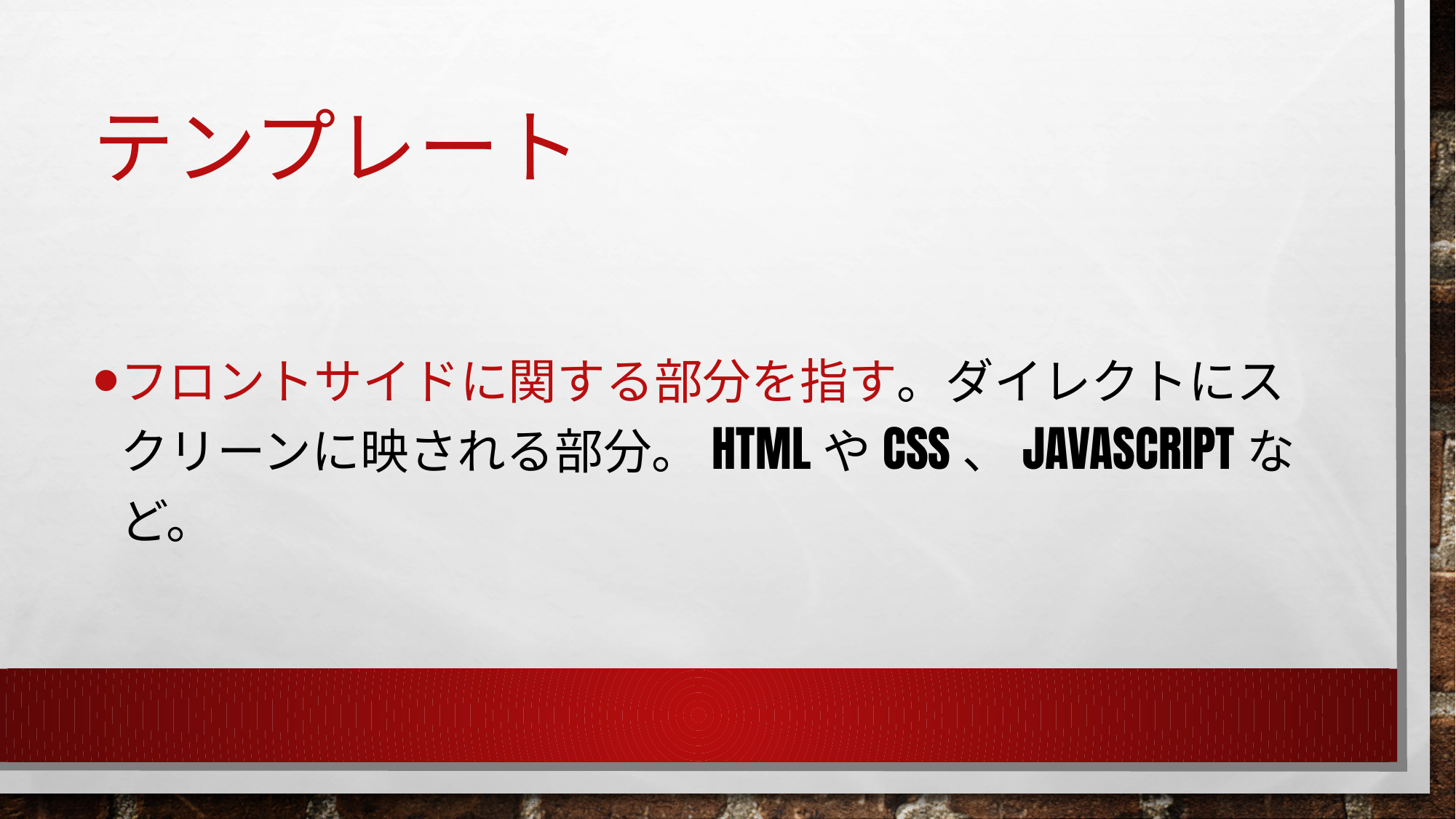

# テンプレート
フロントサイドに関する部分を指す。ダイレクトにスクリーンに映される部分。Htmlやcss、javascriptなど。